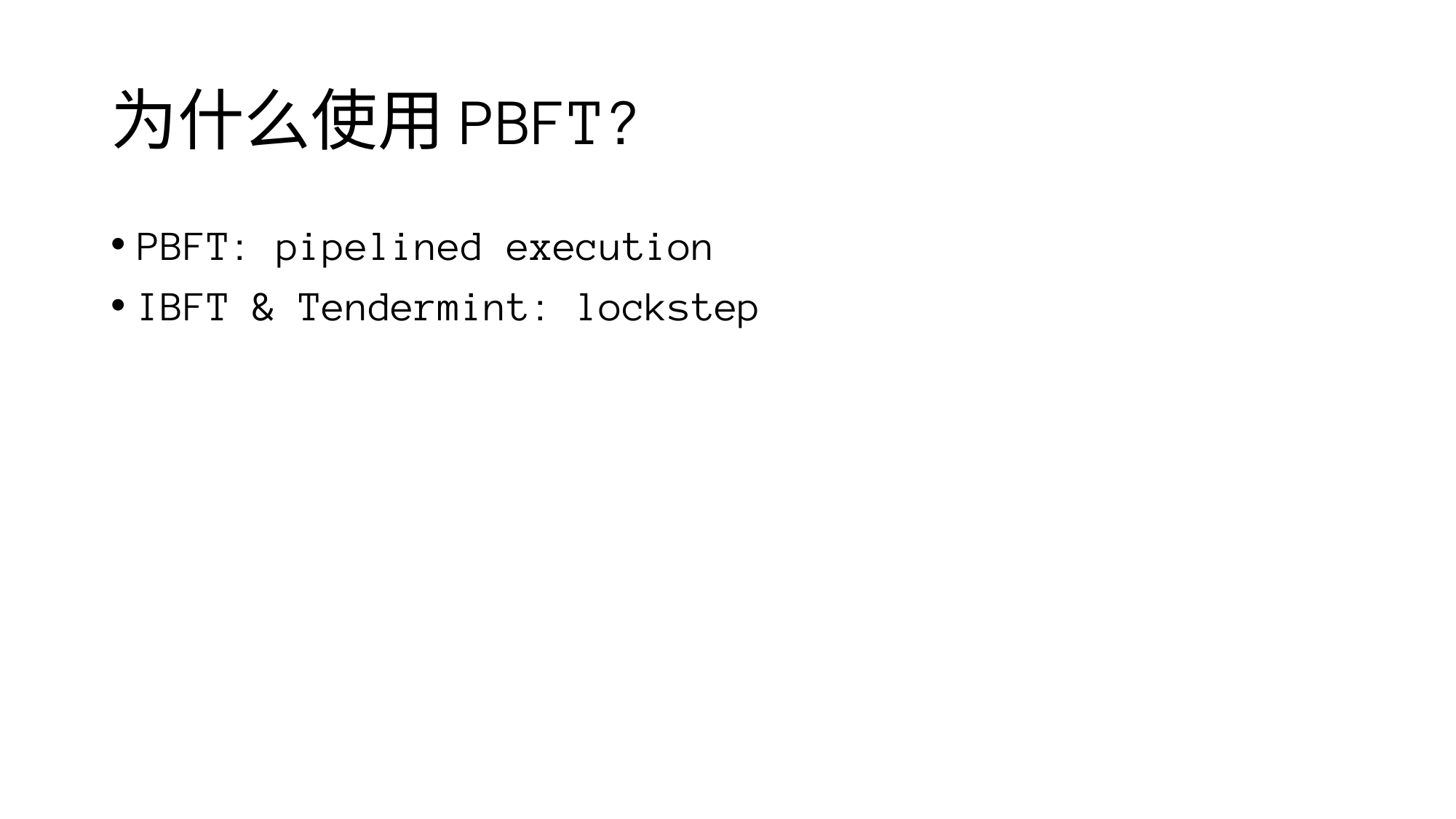

# 为什么使用PBFT?
PBFT: pipelined execution
IBFT & Tendermint: lockstep